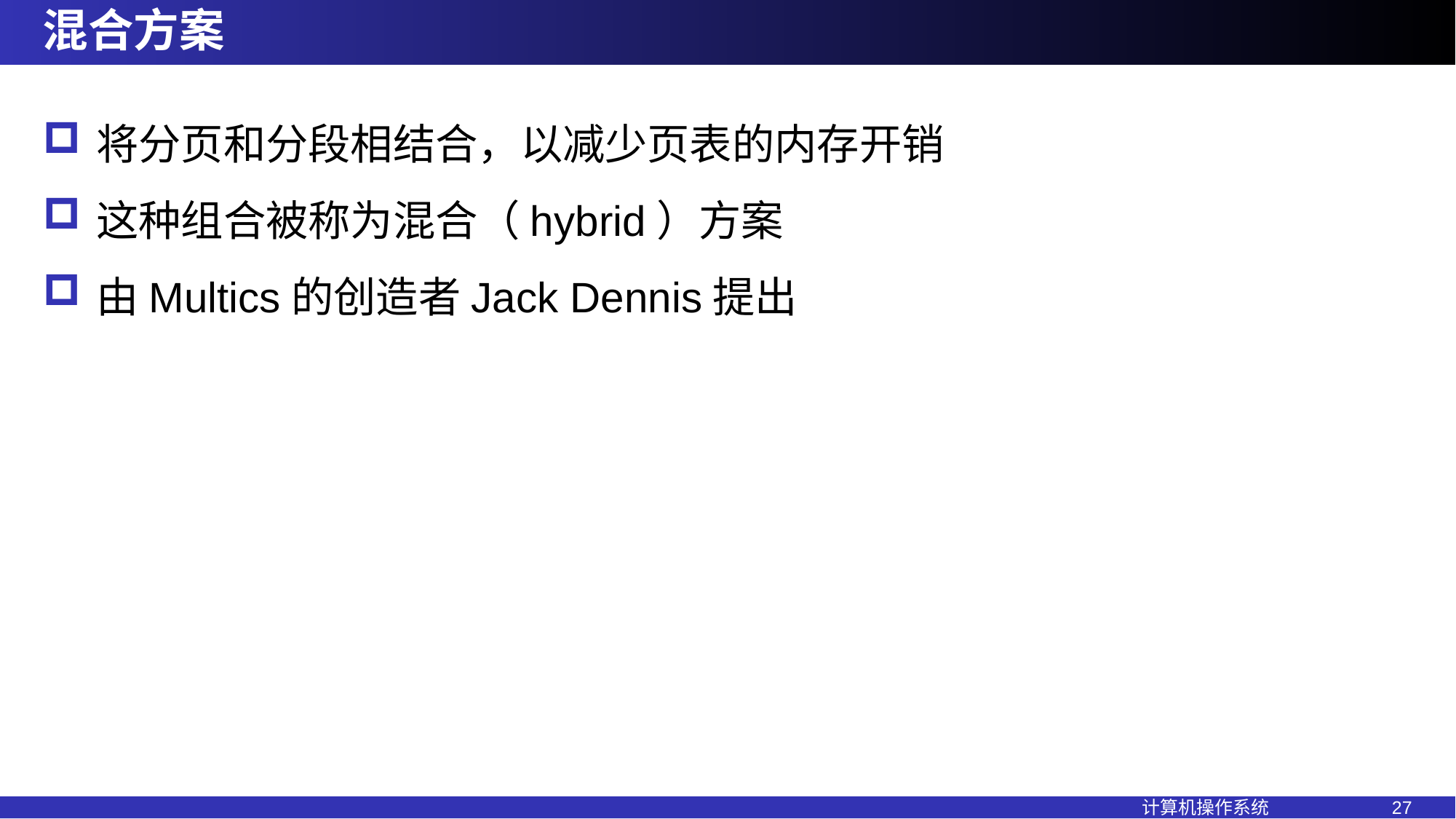

# 混合方案
将分页和分段相结合，以减少页表的内存开销
这种组合被称为混合（hybrid）方案
由Multics的创造者Jack Dennis提出

计算机操作系统                     27